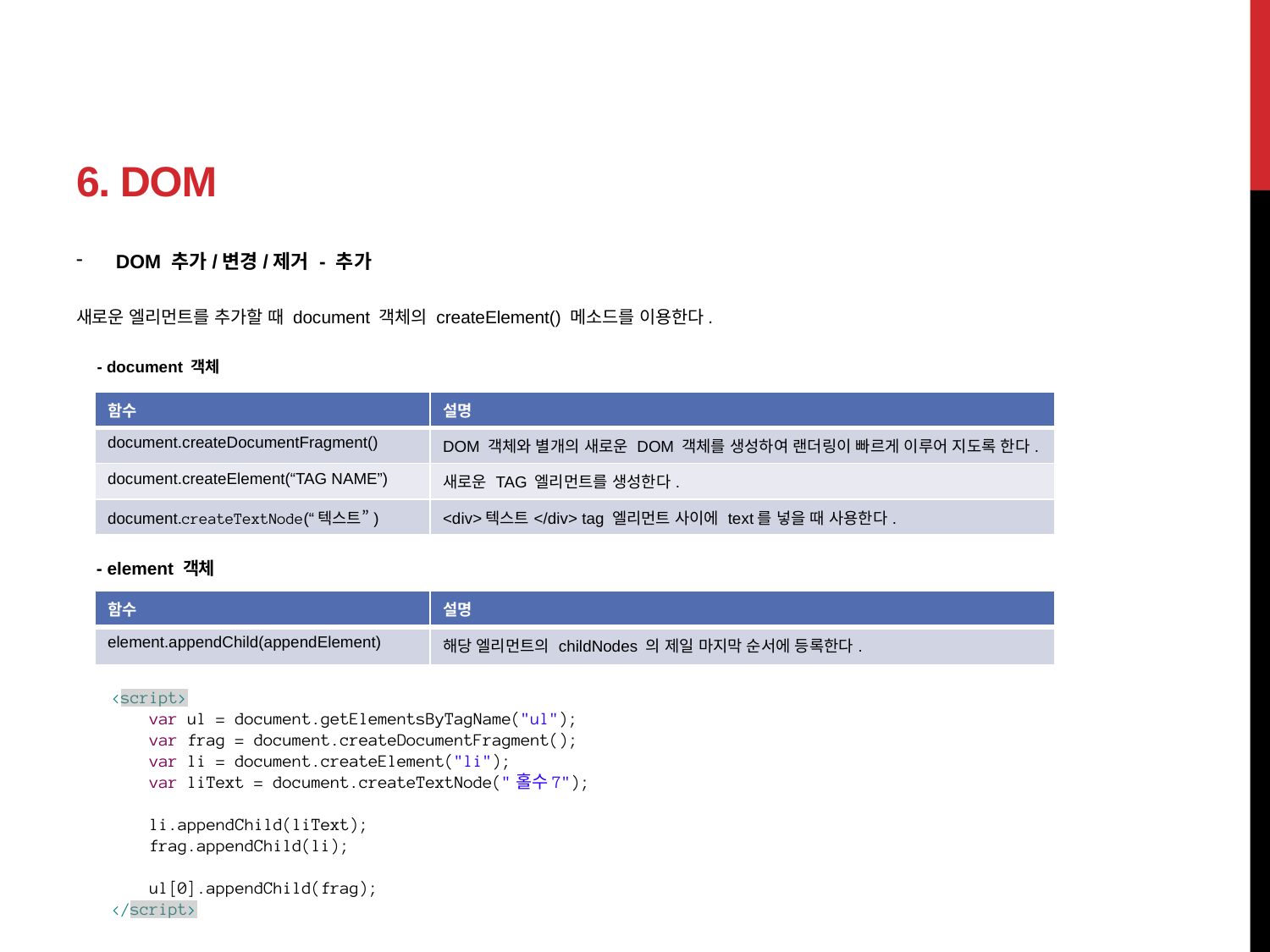

# 6. DOM
DOM 추가/변경/제거 - 추가
새로운 엘리먼트를 추가할 때 document 객체의 createElement() 메소드를 이용한다.

- document 객체
| 함수 | 설명 |
| --- | --- |
| document.createDocumentFragment() | DOM 객체와 별개의 새로운 DOM 객체를 생성하여 랜더링이 빠르게 이루어 지도록 한다. |
| document.createElement(“TAG NAME”) | 새로운 TAG 엘리먼트를 생성한다. |
| document.createTextNode(“텍스트”) | <div>텍스트</div> tag 엘리먼트 사이에 text를 넣을 때 사용한다. |
- element 객체
| 함수 | 설명 |
| --- | --- |
| element.appendChild(appendElement) | 해당 엘리먼트의 childNodes 의 제일 마지막 순서에 등록한다. |
<script>
    var ul = document.getElementsByTagName("ul");
    var frag = document.createDocumentFragment();
    var li = document.createElement("li");
    var liText = document.createTextNode("홀수7");
    li.appendChild(liText);
    frag.appendChild(li);
    ul[0].appendChild(frag);
</script>